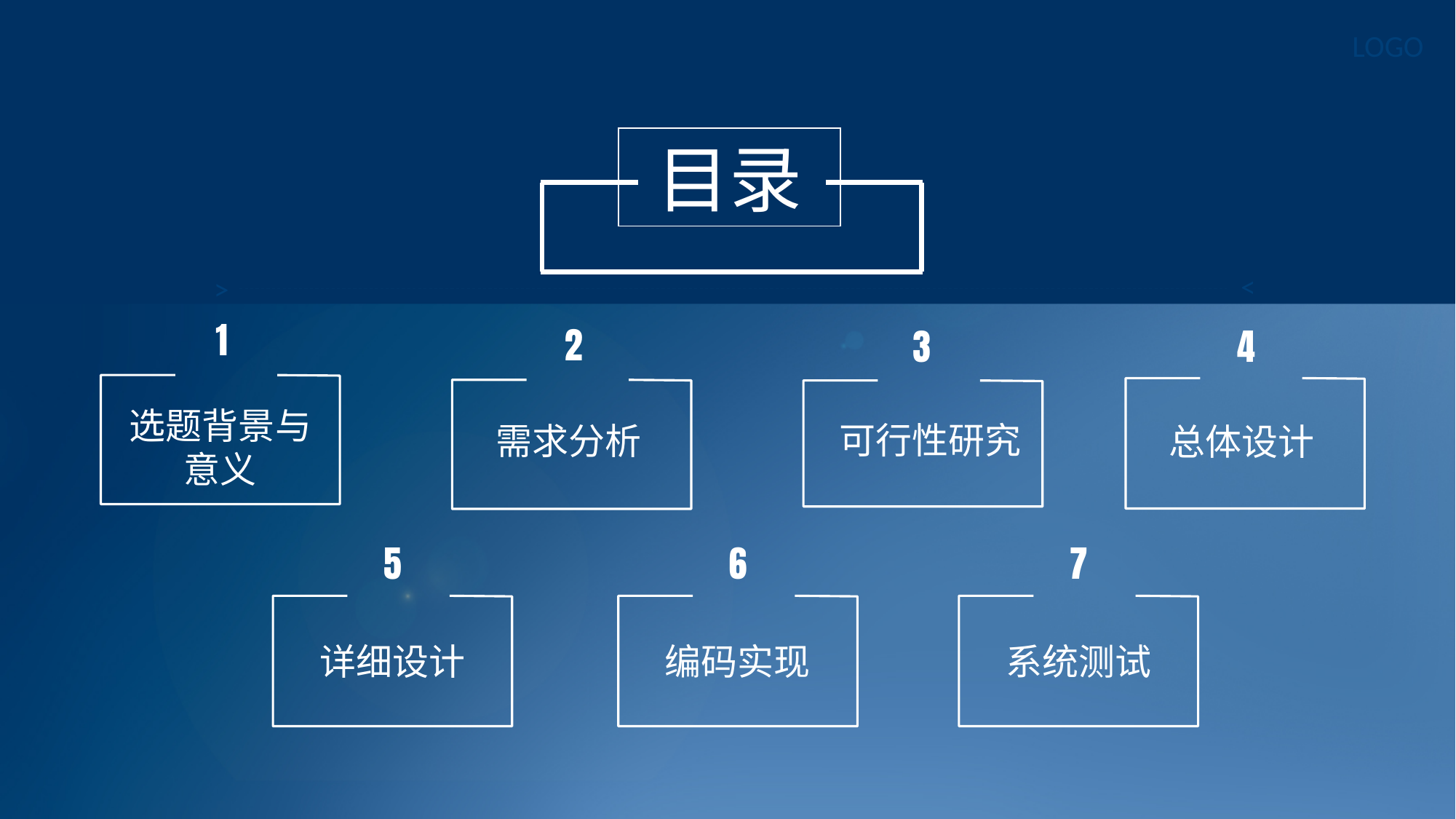

LOGO
目录
>
>
1

选题背景与意义
2

需求分析
3

可行性研究
4

总体设计
5
6
7

详细设计
编码实现
系统测试